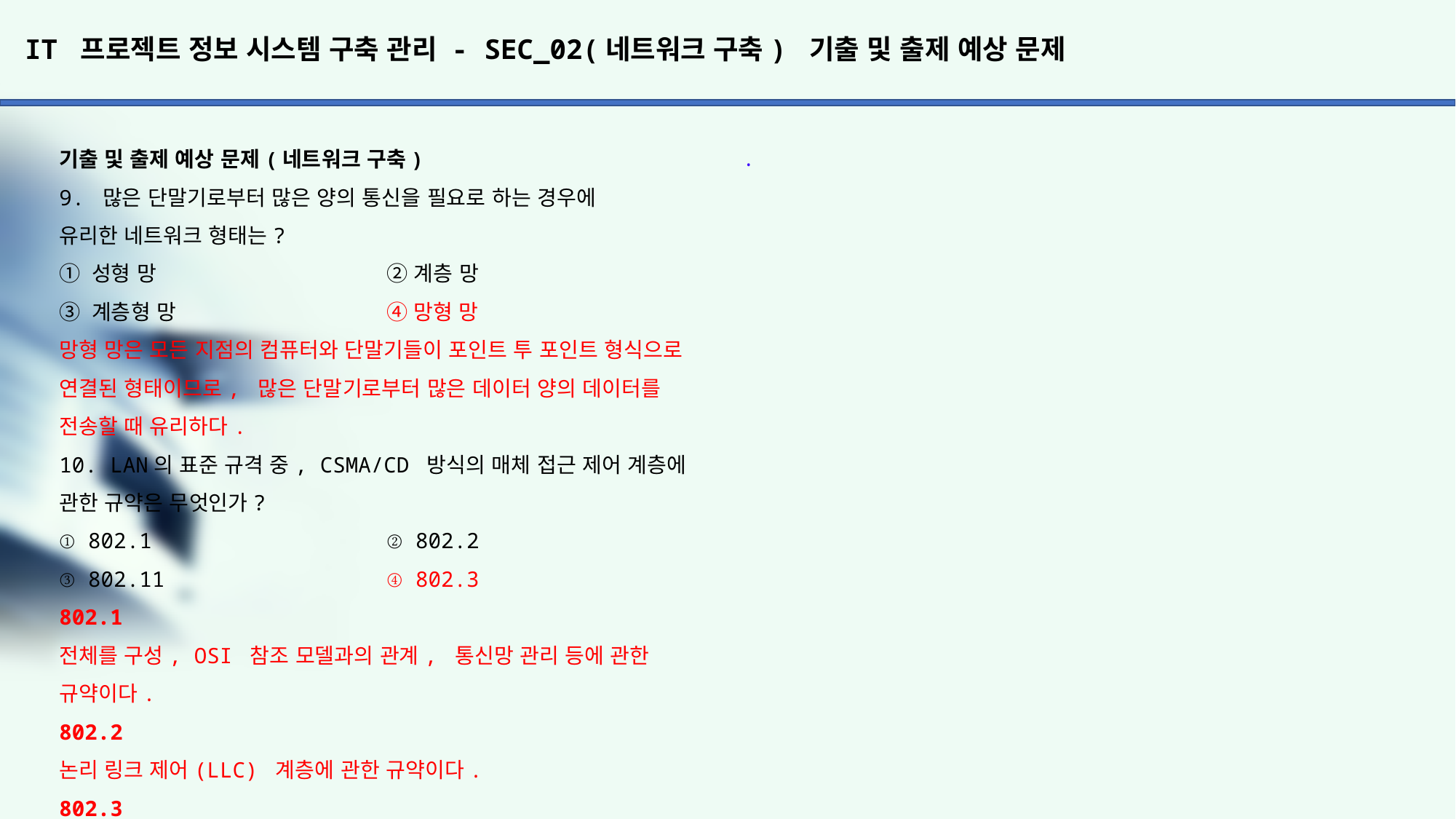

# IT 프로젝트 정보 시스템 구축 관리 - SEC_02(네트워크 구축) 기출 및 출제 예상 문제
.
기출 및 출제 예상 문제(네트워크 구축)
9. 많은 단말기로부터 많은 양의 통신을 필요로 하는 경우에
유리한 네트워크 형태는?
① 성형 망			② 계층 망
③ 계층형 망		④ 망형 망
망형 망은 모든 지점의 컴퓨터와 단말기들이 포인트 투 포인트 형식으로 연결된 형태이므로, 많은 단말기로부터 많은 데이터 양의 데이터를 전송할 때 유리하다.
10. LAN의 표준 규격 중, CSMA/CD 방식의 매체 접근 제어 계층에 관한 규약은 무엇인가?
① 802.1			② 802.2
③ 802.11			④ 802.3
802.1
전체를 구성, OSI 참조 모델과의 관계, 통신망 관리 등에 관한 규약이다.
802.2
논리 링크 제어(LLC) 계층에 관한 규약이다.
802.3
CSMA/CD 방식의 매체 접근 제어 계층에 관한 규약이다.
802.4
토큰 버스 방식의 매체 접근 제어 계층에 대한 규약이다.
802.5
토큰 링 방식의 매체 접근 제어 계층에 관한 규약이다.
802.6
도시형 통신망(MAN)에 관한 규약이다.
802.9
종합 음성/데이터 네트워크에 관한 규약이다.
802.11
무선 랜에 관한 규약이다.